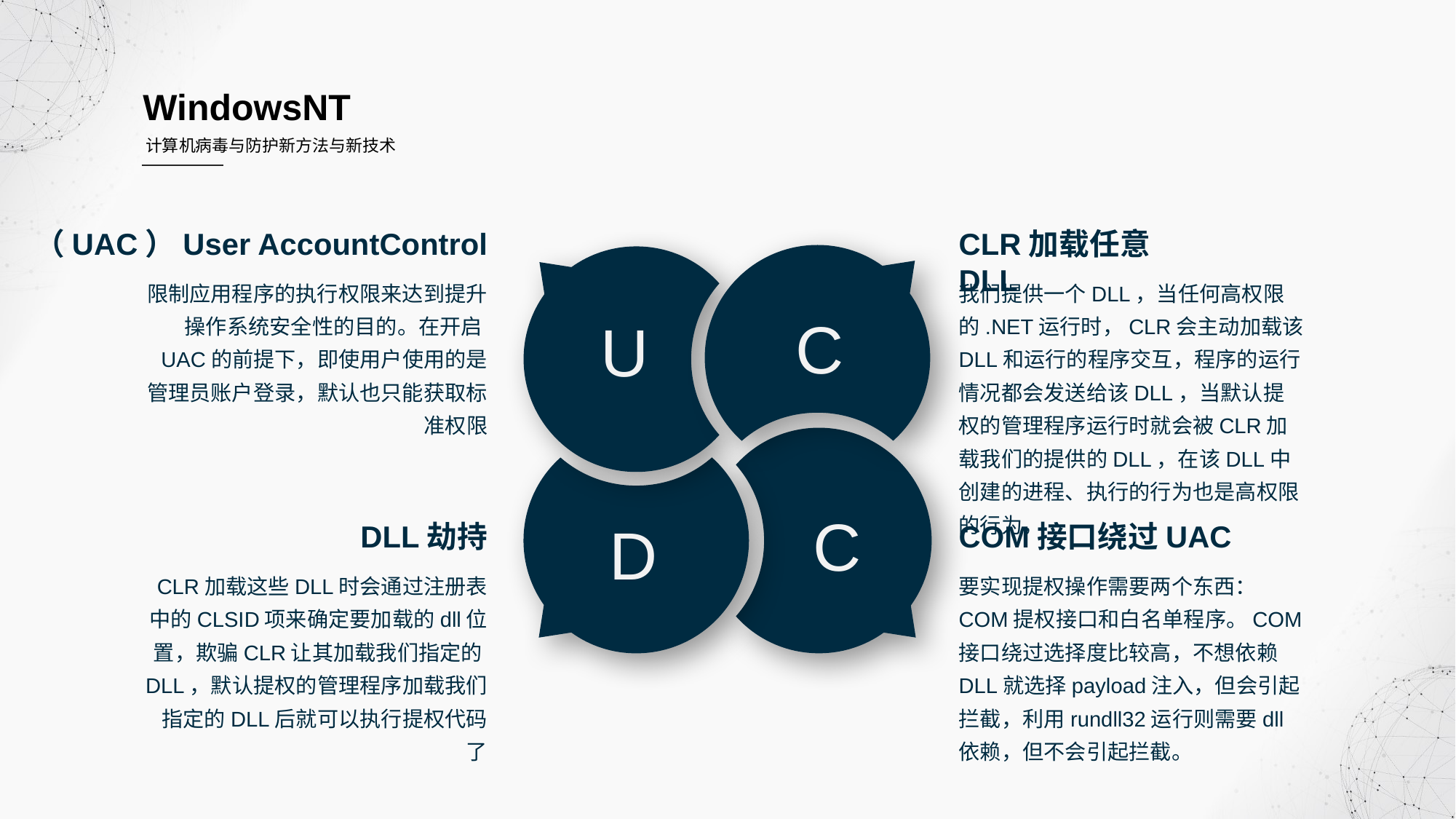

WindowsNT
计算机病毒与防护新方法与新技术
（UAC）User AccountControl
CLR加载任意DLL

限制应用程序的执行权限来达到提升操作系统安全性的目的。在开启UAC的前提下，即使用户使用的是管理员账户登录，默认也只能获取标准权限
我们提供一个DLL，当任何高权限的.NET运行时，CLR会主动加载该DLL和运行的程序交互，程序的运行情况都会发送给该DLL，当默认提权的管理程序运行时就会被CLR加载我们的提供的DLL，在该DLL中创建的进程、执行的行为也是高权限的行为，
C
U

C
COM接口绕过UAC
DLL劫持
D
CLR加载这些DLL时会通过注册表中的CLSID项来确定要加载的dll位置，欺骗CLR让其加载我们指定的DLL，默认提权的管理程序加载我们指定的DLL后就可以执行提权代码了
要实现提权操作需要两个东西：COM提权接口和白名单程序。COM接口绕过选择度比较高，不想依赖DLL就选择payload注入，但会引起拦截，利用rundll32运行则需要dll依赖，但不会引起拦截。